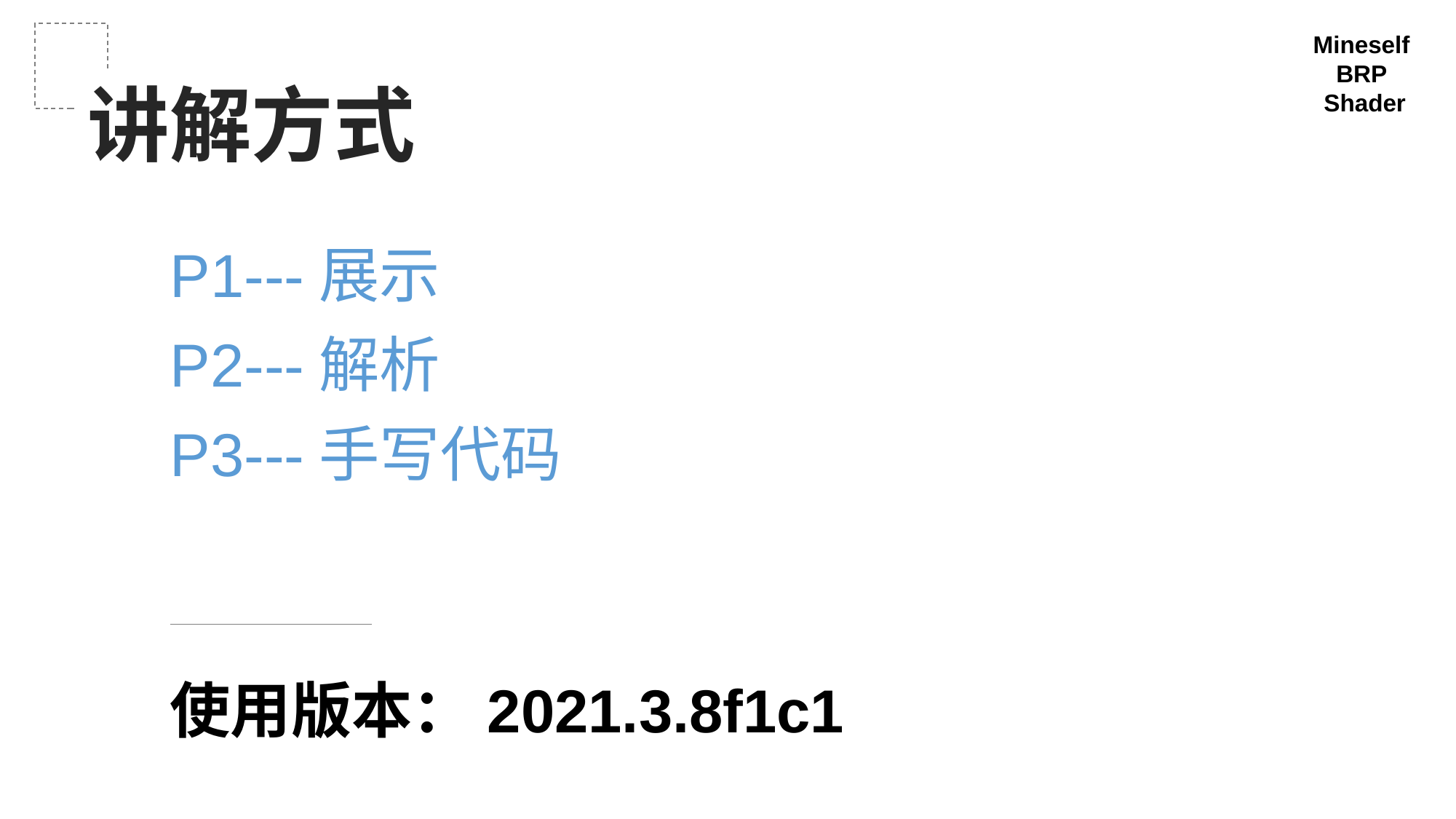

Mineself
BRP
Shader

讲解方式
P1---展示
P2---解析
P3---手写代码
使用版本：2021.3.8f1c1